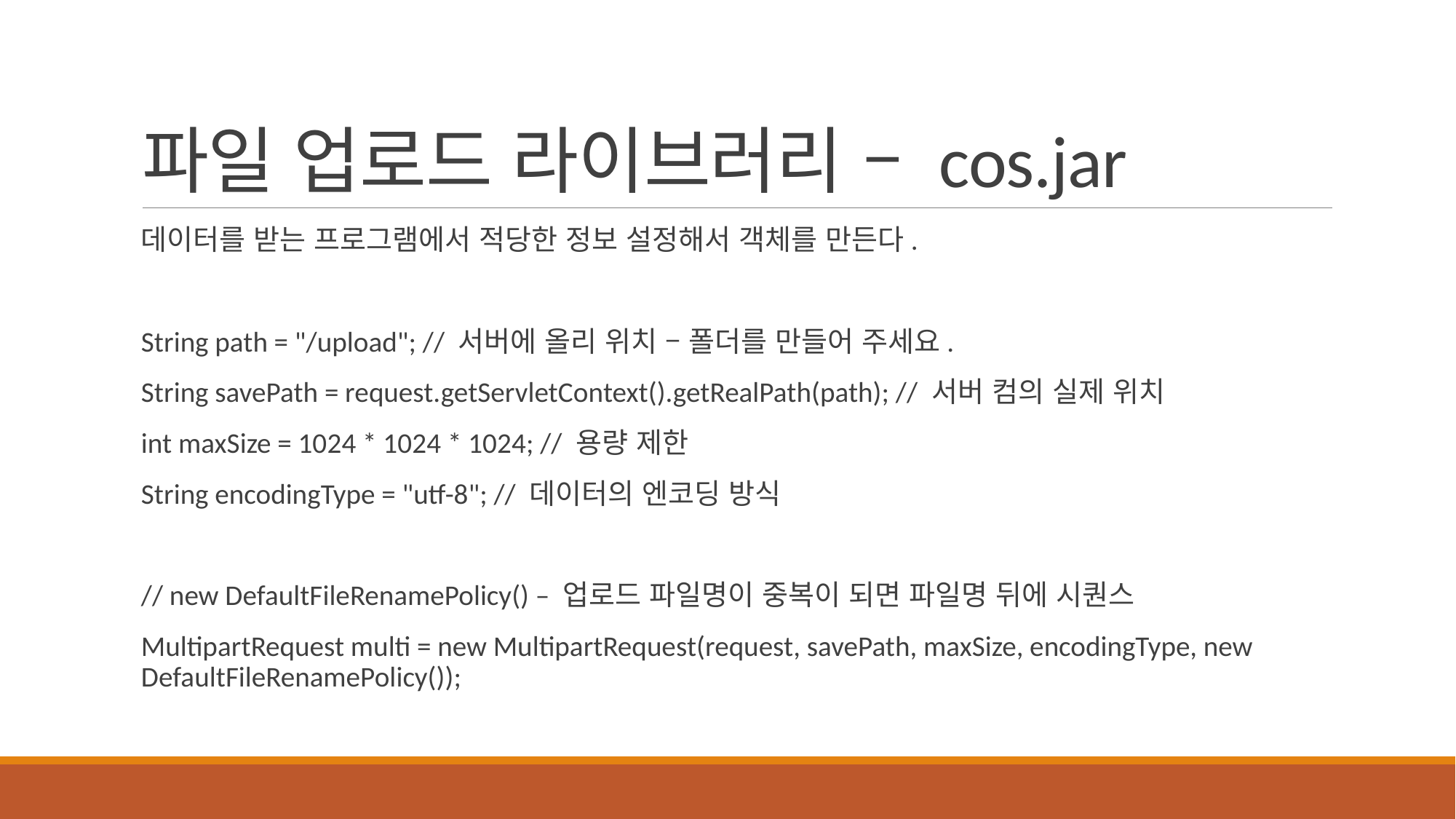

# 파일 업로드 라이브러리 – cos.jar
데이터를 받는 프로그램에서 적당한 정보 설정해서 객체를 만든다.

String path = "/upload"; // 서버에 올리 위치 – 폴더를 만들어 주세요.
String savePath = request.getServletContext().getRealPath(path); // 서버 컴의 실제 위치
int maxSize = 1024 * 1024 * 1024; // 용량 제한
String encodingType = "utf-8"; // 데이터의 엔코딩 방식

// new DefaultFileRenamePolicy() – 업로드 파일명이 중복이 되면 파일명 뒤에 시퀀스
MultipartRequest multi = new MultipartRequest(request, savePath, maxSize, encodingType, new DefaultFileRenamePolicy());